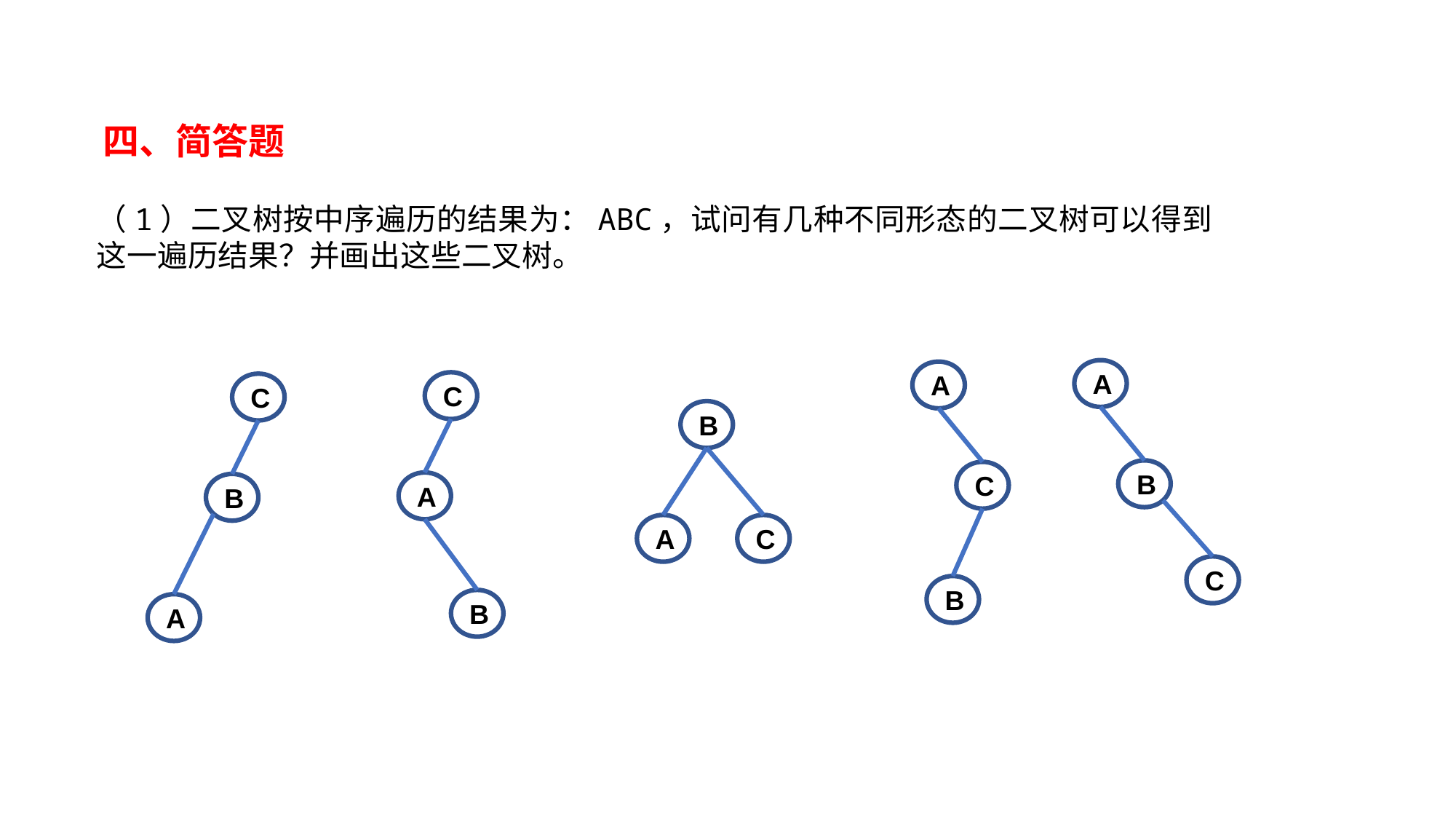

四、简答题
（1）二叉树按中序遍历的结果为：ABC，试问有几种不同形态的二叉树可以得到这一遍历结果？并画出这些二叉树。
A
A
C
C
B
B
C
A
B
C
A
C
B
B
A